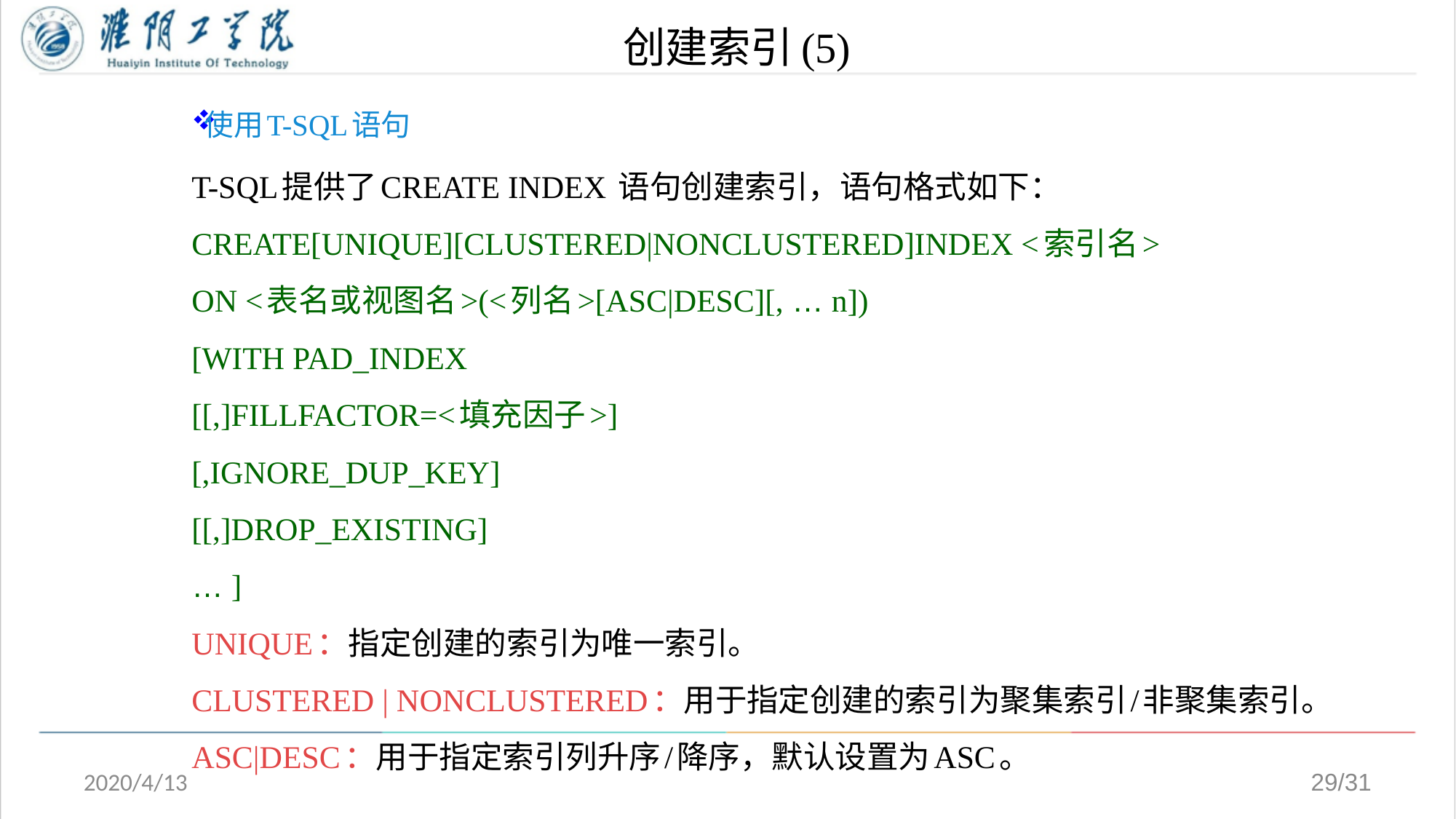

# 创建索引(5)
使用T-SQL语句
T-SQL提供了CREATE INDEX 语句创建索引，语句格式如下：
CREATE[UNIQUE][CLUSTERED|NONCLUSTERED]INDEX <索引名>
ON <表名或视图名>(<列名>[ASC|DESC][, … n])
[WITH PAD_INDEX
[[,]FILLFACTOR=<填充因子>]
[,IGNORE_DUP_KEY]
[[,]DROP_EXISTING]
… ]
UNIQUE：指定创建的索引为唯一索引。
CLUSTERED | NONCLUSTERED：用于指定创建的索引为聚集索引/非聚集索引。
ASC|DESC：用于指定索引列升序/降序，默认设置为ASC。
2020/4/13
29/31